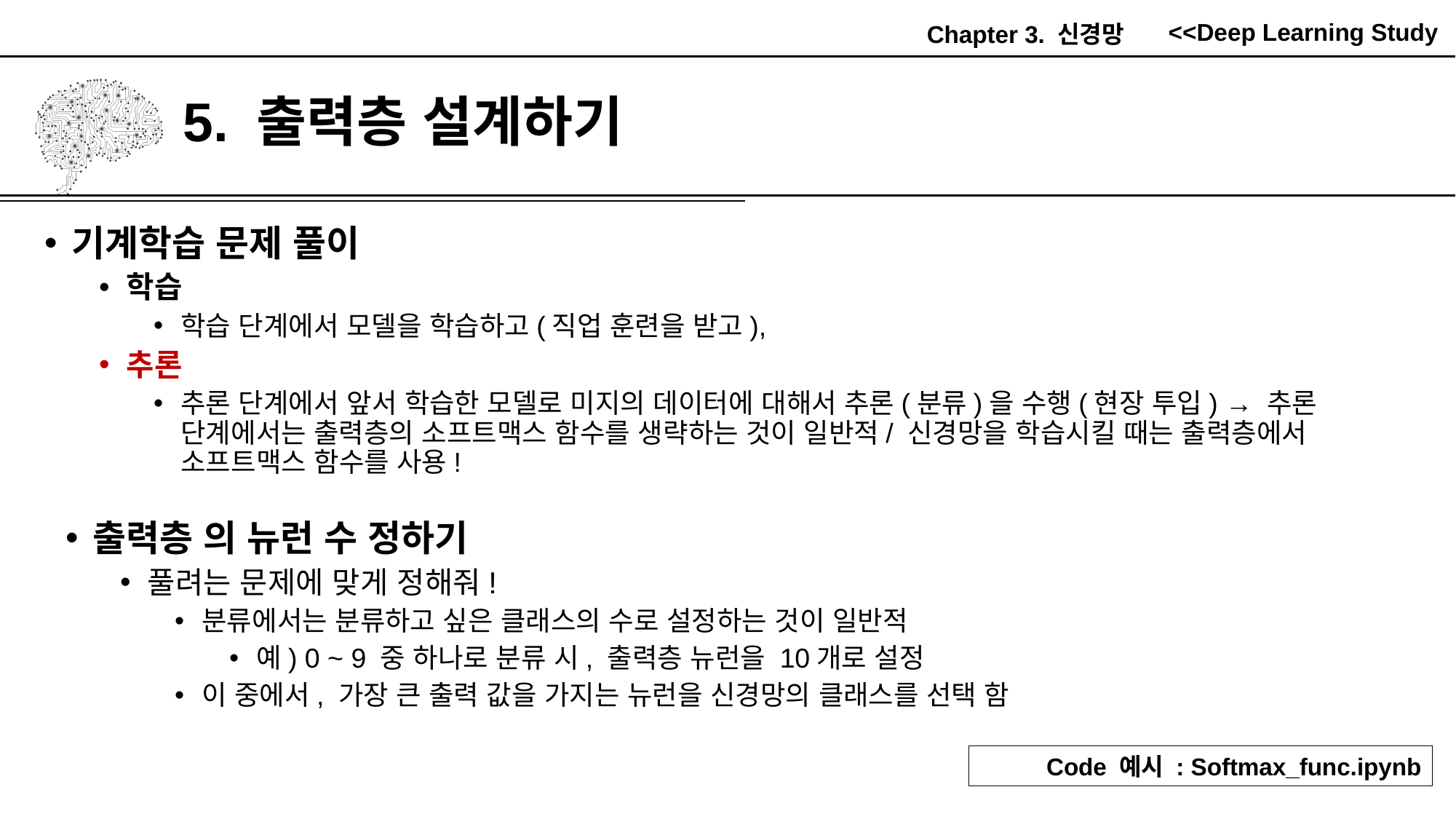

Chapter 3. 신경망
# 5. 출력층 설계하기
기계학습 문제 풀이
학습
학습 단계에서 모델을 학습하고(직업 훈련을 받고),
추론
추론 단계에서 앞서 학습한 모델로 미지의 데이터에 대해서 추론(분류)을 수행(현장 투입) → 추론 단계에서는 출력층의 소프트맥스 함수를 생략하는 것이 일반적/ 신경망을 학습시킬 때는 출력층에서 소프트맥스 함수를 사용!

출력층 의 뉴런 수 정하기
풀려는 문제에 맞게 정해줘!
분류에서는 분류하고 싶은 클래스의 수로 설정하는 것이 일반적
예) 0 ~ 9 중 하나로 분류 시, 출력층 뉴런을 10개로 설정
이 중에서, 가장 큰 출력 값을 가지는 뉴런을 신경망의 클래스를 선택 함

Code 예시 : Softmax_func.ipynb